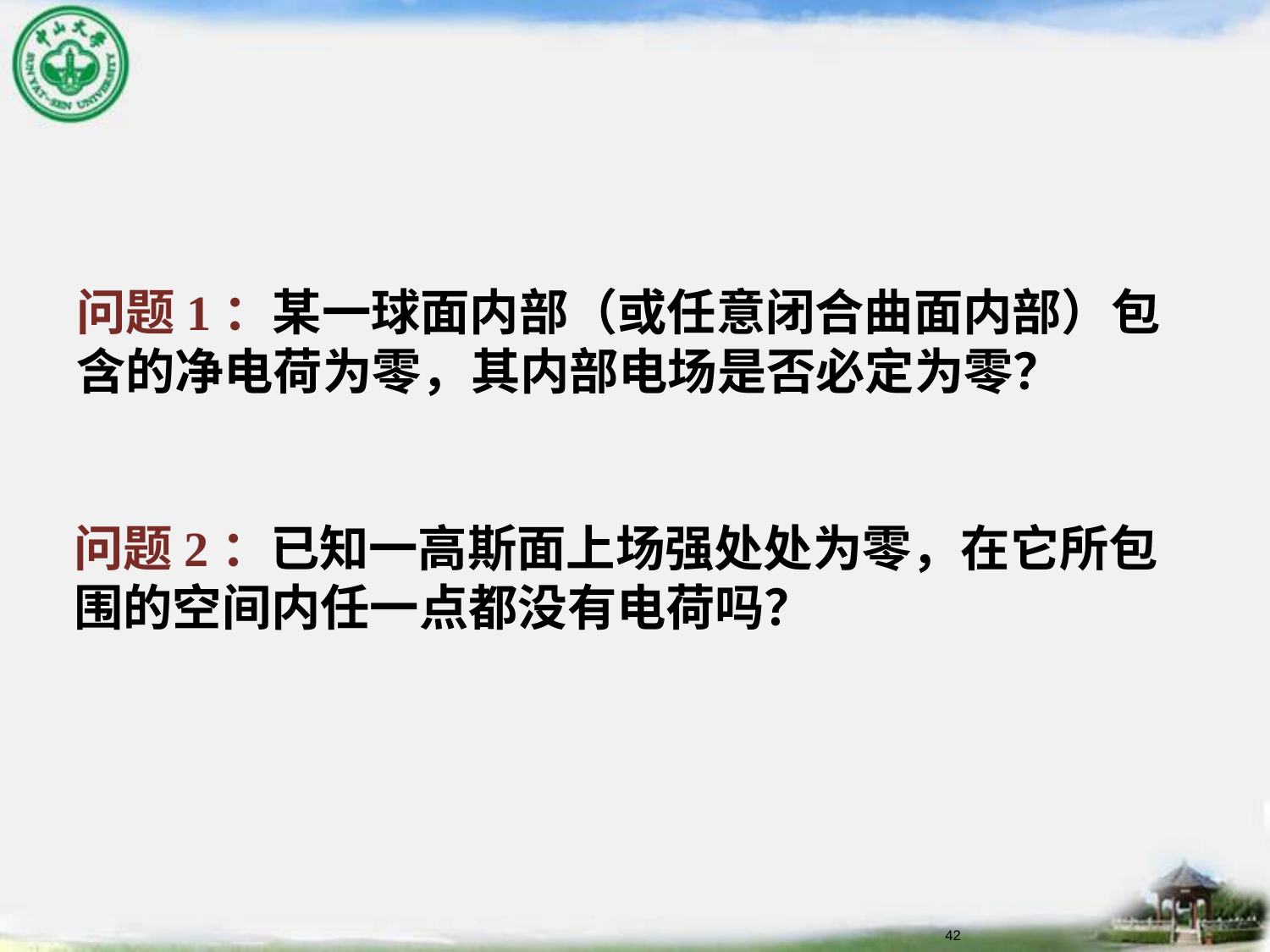

# 问题1：某一球面内部（或任意闭合曲面内部）包含的净电荷为零，其内部电场是否必定为零？
问题2：已知一高斯面上场强处处为零，在它所包围的空间内任一点都没有电荷吗？
42